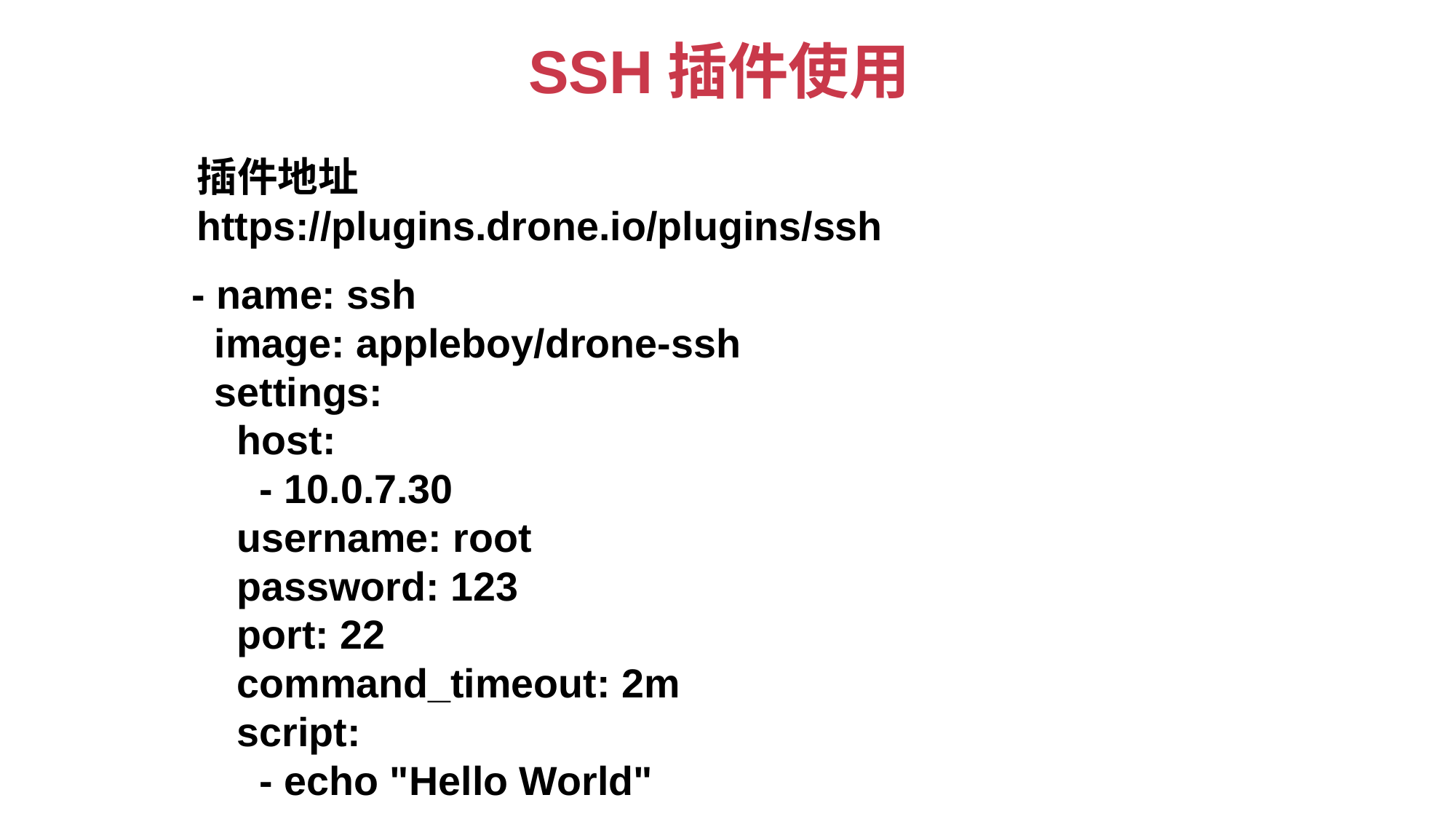

SSH插件使用

插件地址
https://plugins.drone.io/plugins/ssh

- name: ssh
  image: appleboy/drone-ssh
  settings:
    host:
      - 10.0.7.30
    username: root
    password: 123
    port: 22
    command_timeout: 2m
    script:
      - echo "Hello World"